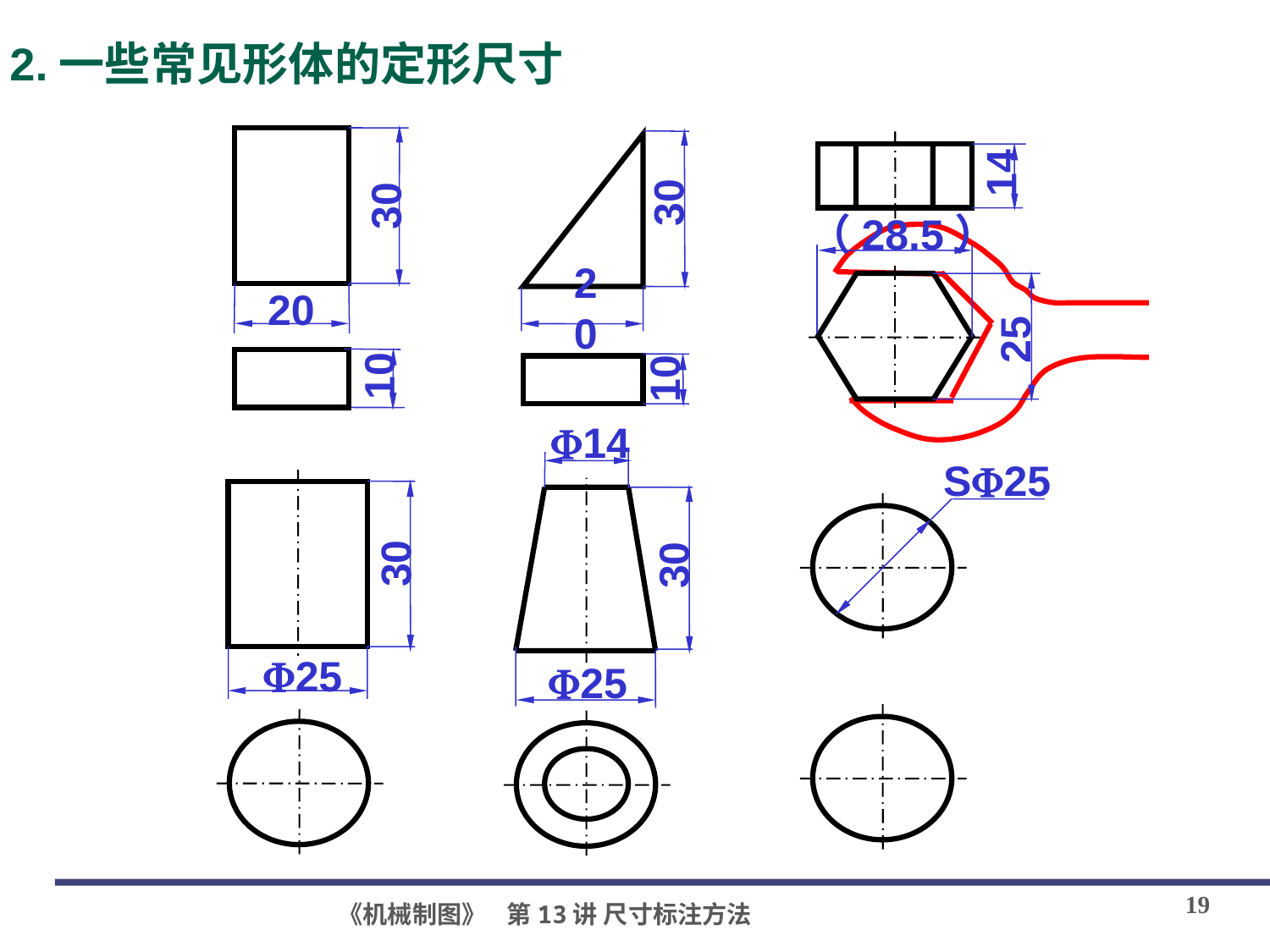

2.一些常见形体的定形尺寸

30
20

10

14

（28.5）

25

30
20

10

Φ14

30

Φ25

SΦ25

30
Φ25

19